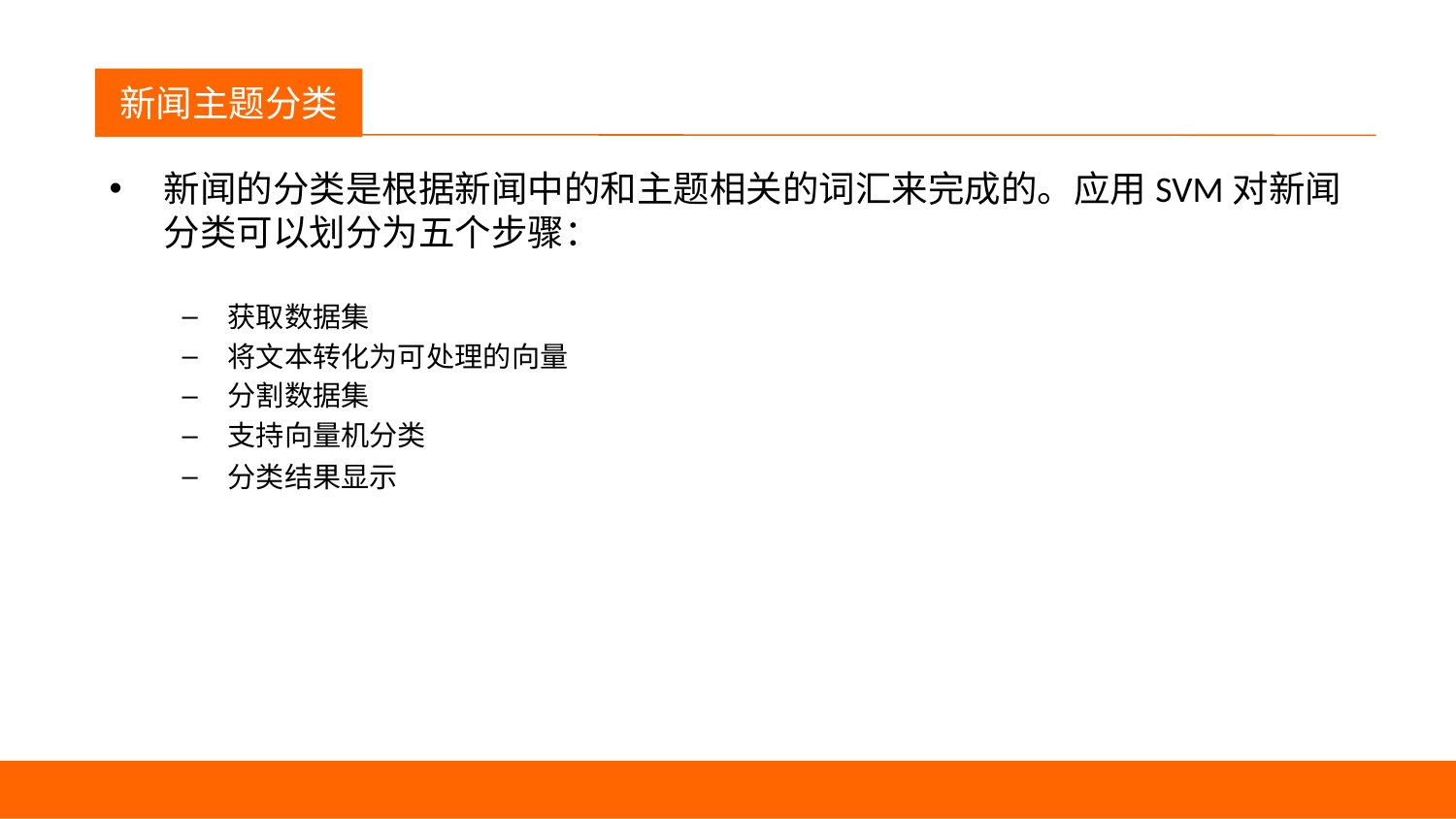

议程
新闻主题分类

新闻的分类是根据新闻中的和主题相关的词汇来完成的。应用SVM对新闻分类可以划分为五个步骤：

获取数据集
将文本转化为可处理的向量
分割数据集
支持向量机分类
分类结果显示